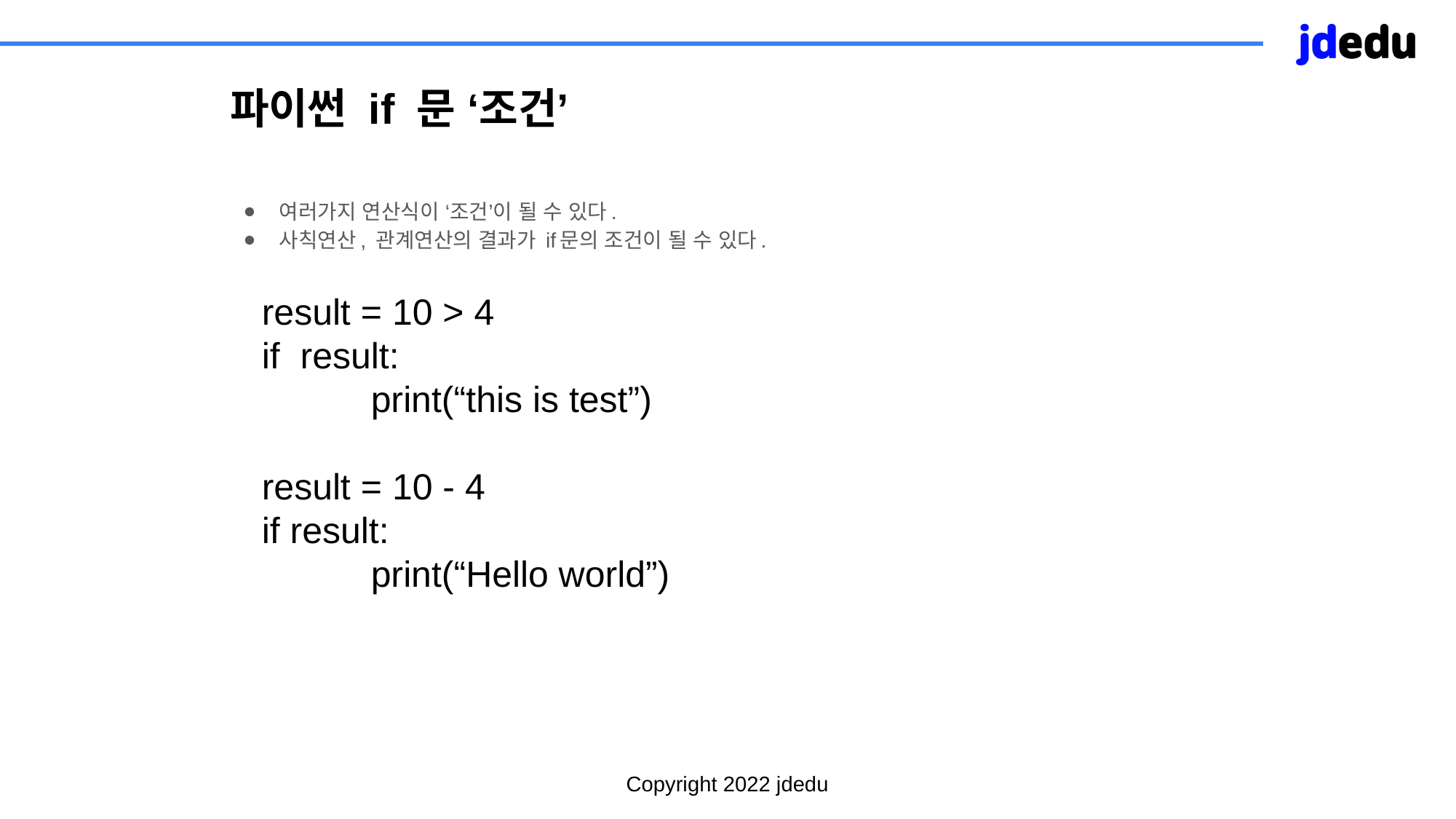

# 파이썬 if 문 ‘조건’
여러가지 연산식이 ‘조건’이 될 수 있다.
사칙연산, 관계연산의 결과가 if문의 조건이 될 수 있다.
result = 10 > 4
if  result:
	print(“this is test”)

result = 10 - 4
if result:
	print(“Hello world”)